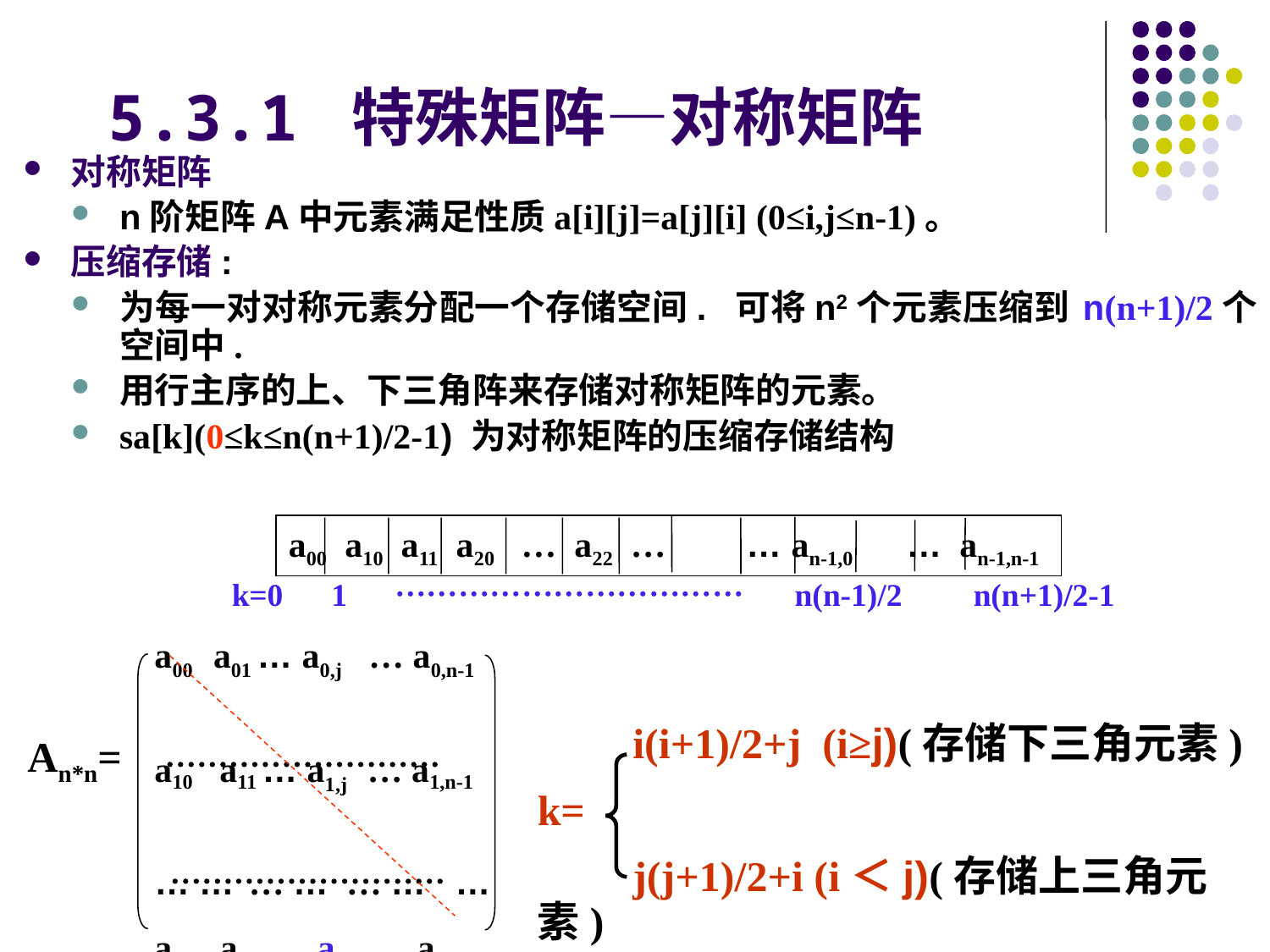

# 5.3.1 特殊矩阵—对称矩阵
对称矩阵
n阶矩阵A中元素满足性质a[i][j]=a[j][i] (0≤i,j≤n-1)。
压缩存储:
为每一对对称元素分配一个存储空间.  可将n2个元素压缩到 n(n+1)/2个空间中.
用行主序的上、下三角阵来存储对称矩阵的元素。
sa[k](0≤k≤n(n+1)/2-1) 为对称矩阵的压缩存储结构

a00  a10  a11  a20   …  a22  …         … an-1,0      …  an-1,n-1

k=0      1 　……………………………      n(n-1)/2        n(n+1)/2-1

a00    a01 … a0,j   … a0,n-1
a10   a11 … a1,j    … a1,n-1
… …  … …  … …   …
ai,0   ai,1 …  ai,j    … ai,n-1
an-1,1 an-1,2…an-1,j …  an-1,n-1

An*n=

         i(i+1)/2+j  (i≥j)(存储下三角元素)
k=
         j(j+1)/2+i (i＜j)(存储上三角元素)